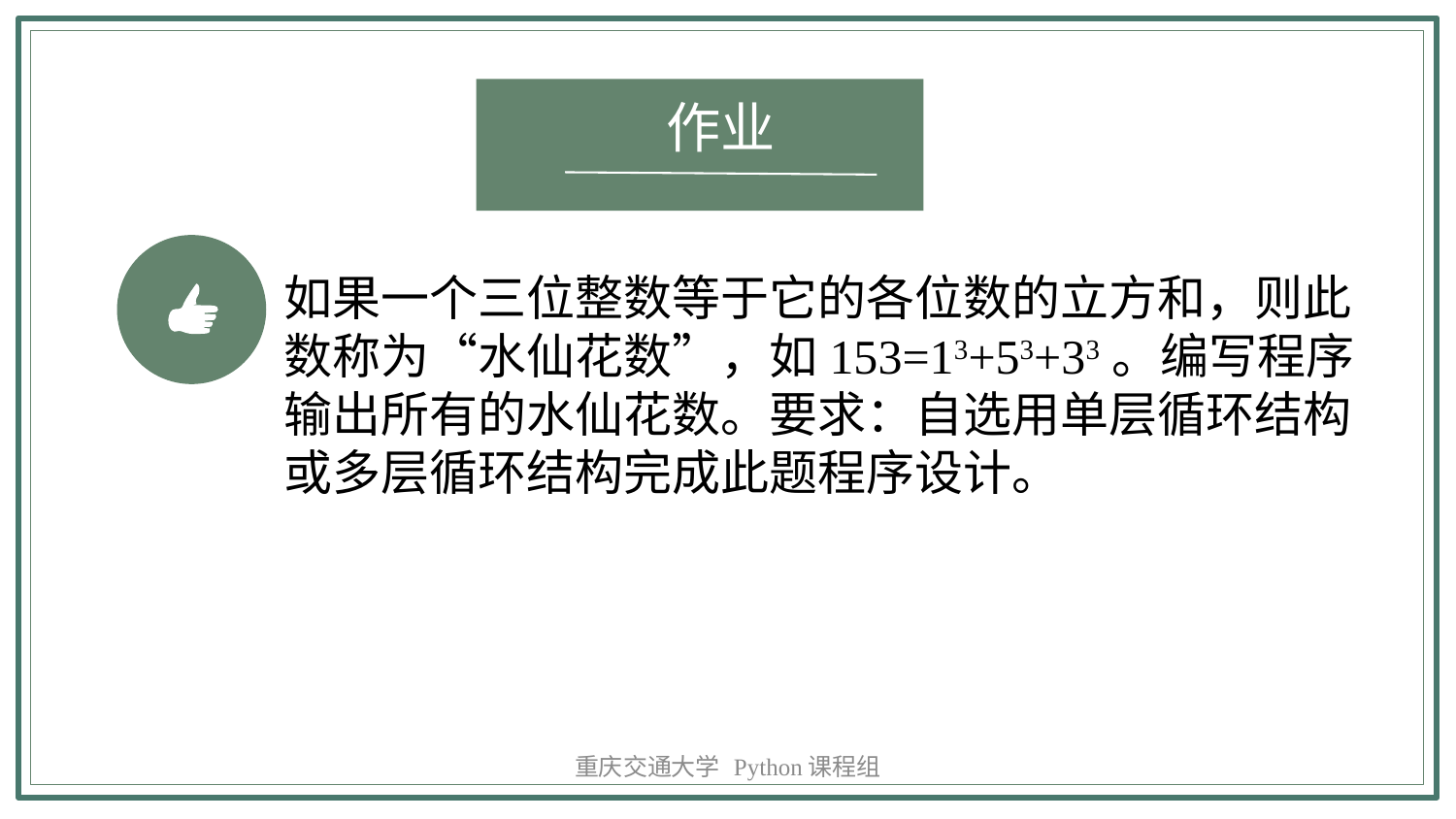

作业

如果一个三位整数等于它的各位数的立方和，则此数称为“水仙花数”，如153=13+53+33。编写程序输出所有的水仙花数。要求：自选用单层循环结构或多层循环结构完成此题程序设计。

重庆交通大学 Python课程组